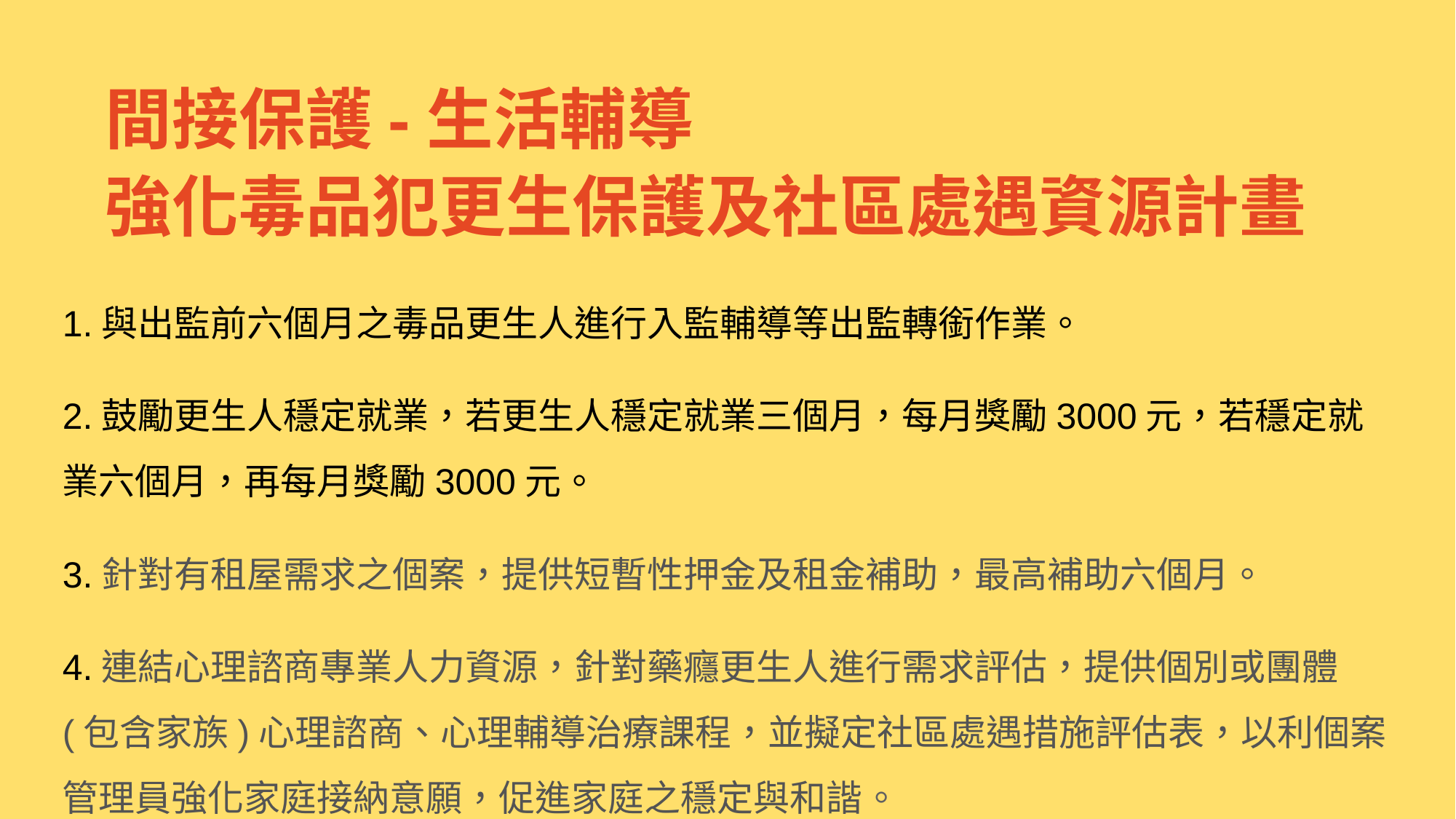

間接保護-生活輔導
強化毒品犯更生保護及社區處遇資源計畫
1.與出監前六個月之毒品更生人進行入監輔導等出監轉銜作業。
2.鼓勵更生人穩定就業，若更生人穩定就業三個月，每月獎勵3000元，若穩定就業六個月，再每月獎勵3000元。
3.針對有租屋需求之個案，提供短暫性押金及租金補助，最高補助六個月。
4.連結心理諮商專業人力資源，針對藥癮更生人進行需求評估，提供個別或團體(包含家族)心理諮商、心理輔導治療課程，並擬定社區處遇措施評估表，以利個案管理員強化家庭接納意願，促進家庭之穩定與和諧。